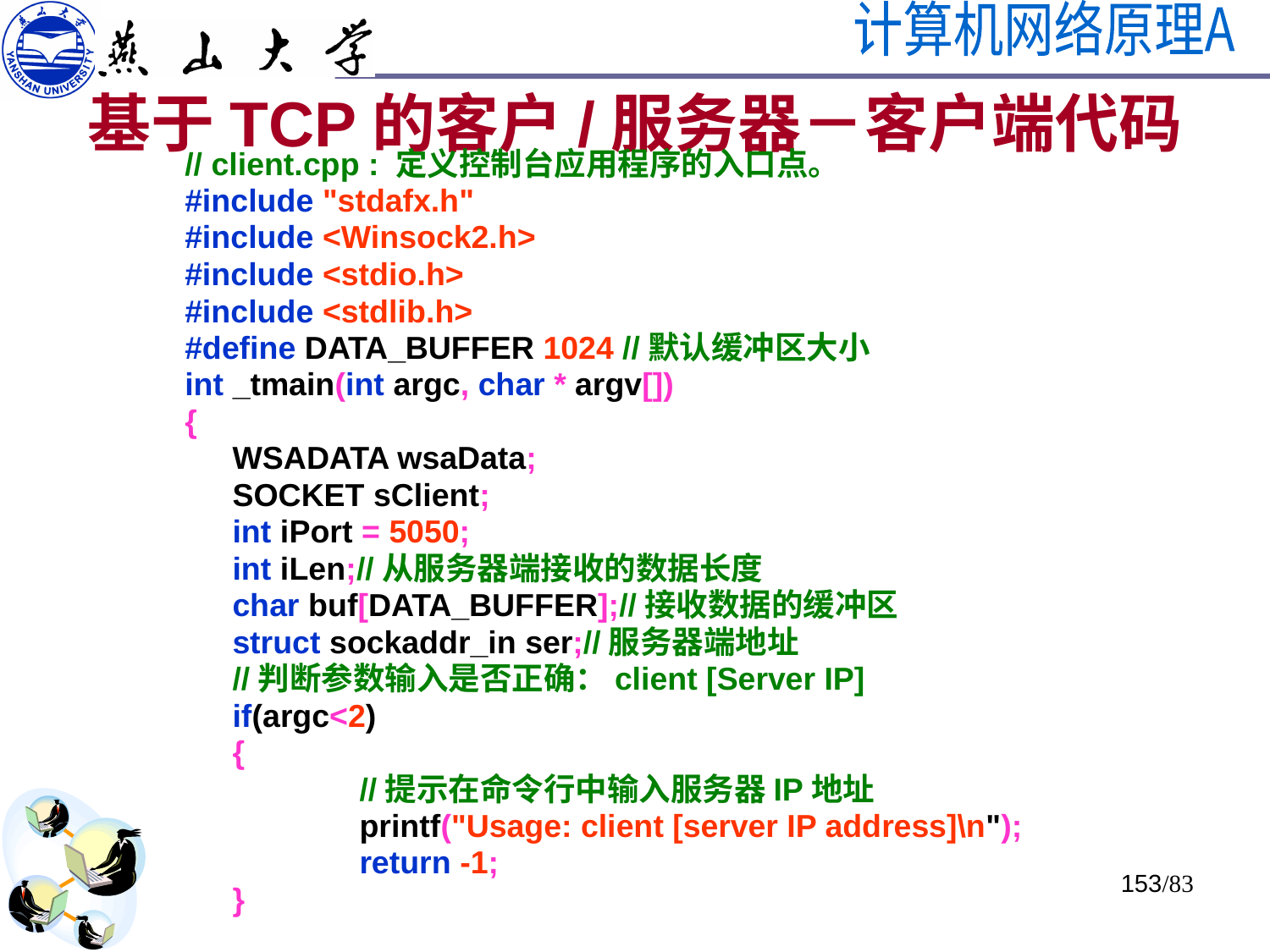

# 基于TCP的客户/服务器－客户端代码
// client.cpp : 定义控制台应用程序的入口点。
#include "stdafx.h"
#include <Winsock2.h>
#include <stdio.h>
#include <stdlib.h>
#define DATA_BUFFER 1024 //默认缓冲区大小
int _tmain(int argc, char * argv[])
{
	WSADATA wsaData;
	SOCKET sClient;
	int iPort = 5050;
	int iLen;//从服务器端接收的数据长度
	char buf[DATA_BUFFER];//接收数据的缓冲区
	struct sockaddr_in ser;//服务器端地址
	//判断参数输入是否正确：client [Server IP]
	if(argc<2)
	{
		//提示在命令行中输入服务器IP地址
		printf("Usage: client [server IP address]\n");
		return -1;
	}
153/83